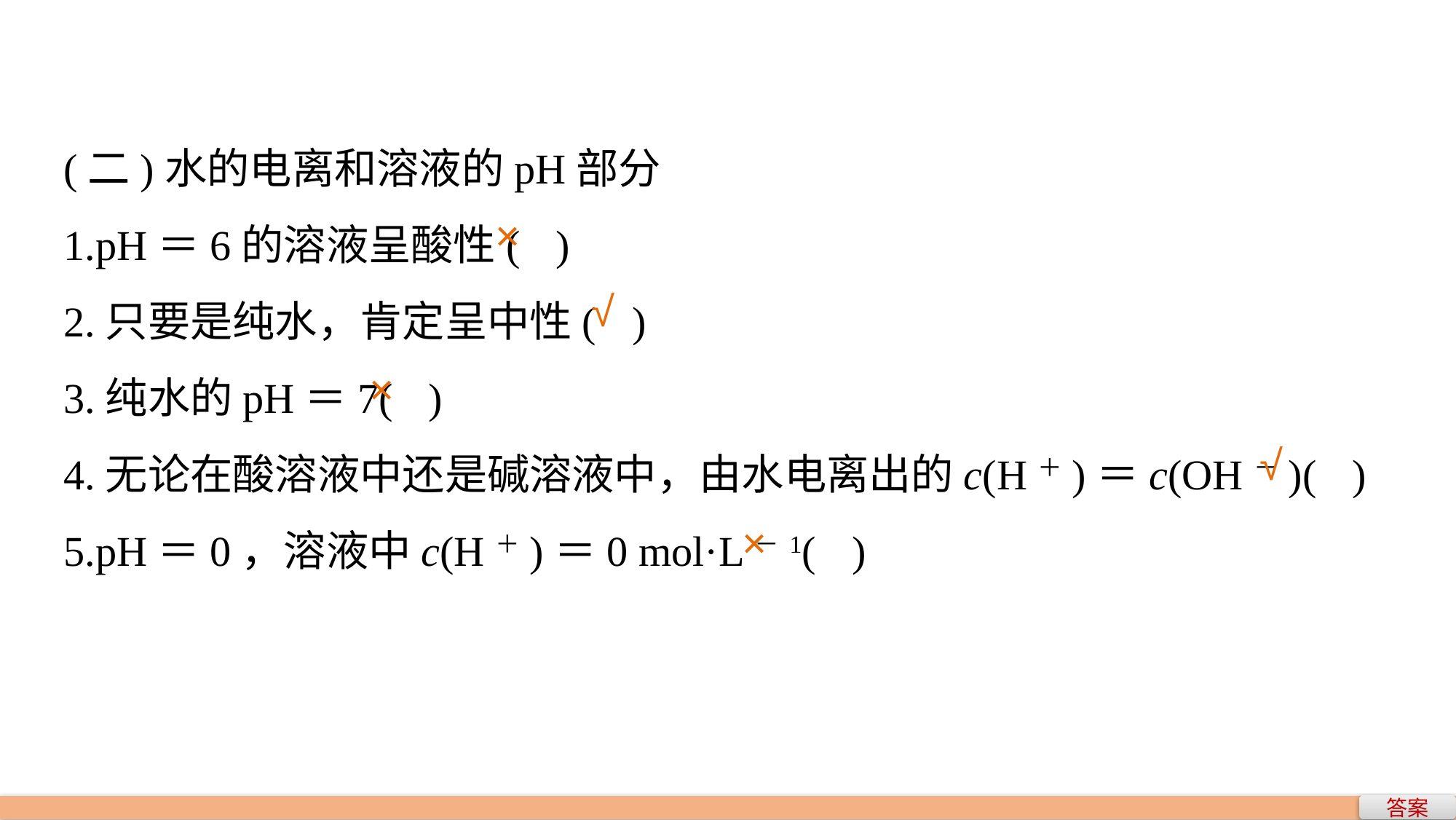

(二)水的电离和溶液的pH部分
1.pH＝6的溶液呈酸性(   )
2.只要是纯水，肯定呈中性(   )
3.纯水的pH＝7(   )
4.无论在酸溶液中还是碱溶液中，由水电离出的c(H＋)＝c(OH－)(   )
5.pH＝0，溶液中c(H＋)＝0 mol·L－1(   )
×
√
×
√
×
答案